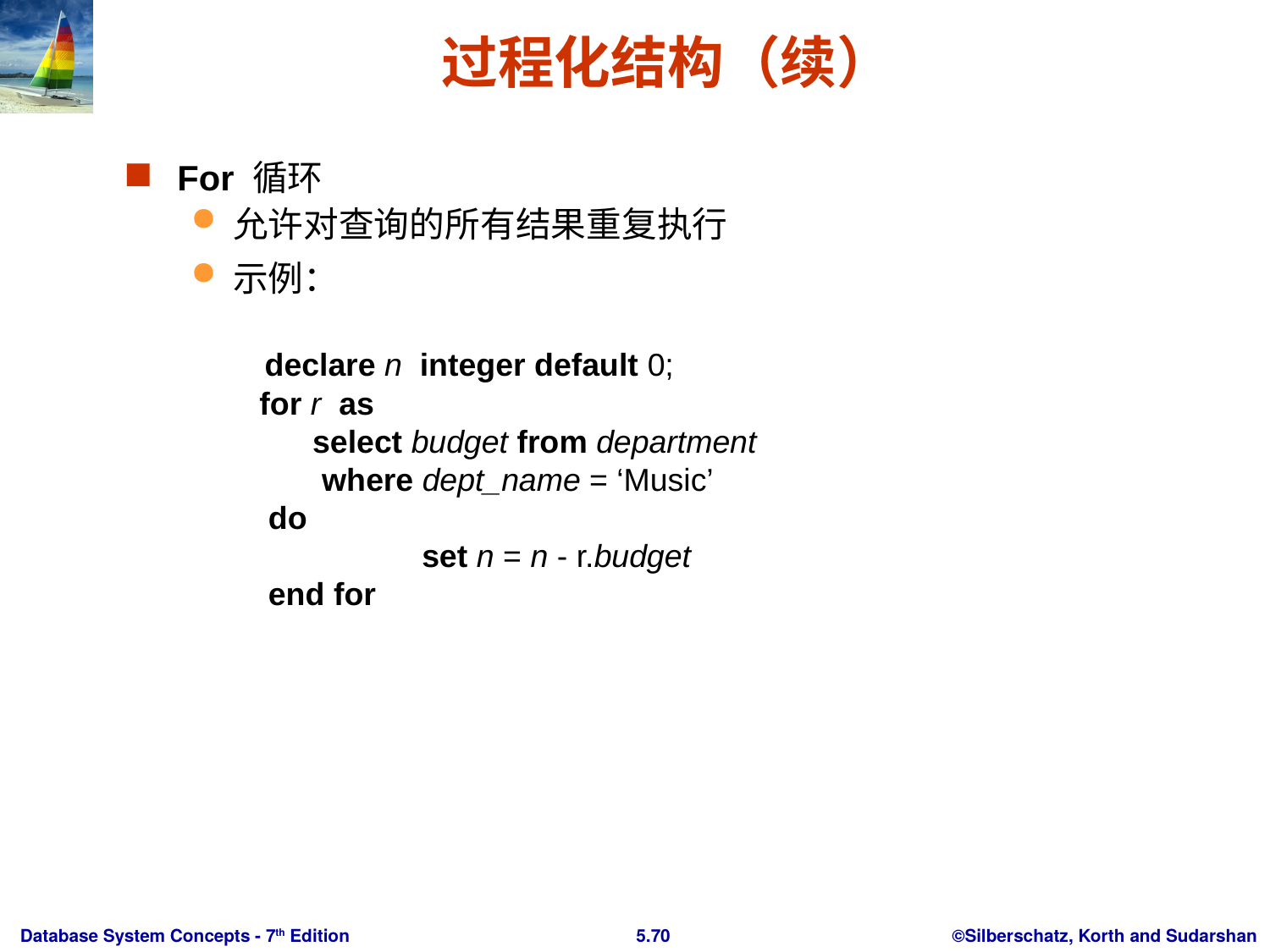

# 过程化结构（续）
For 循环
允许对查询的所有结果重复执行
示例：
   declare n  integer default 0;
   for r  as
         select budget from department
          where dept_name = ‘Music’
    do
	       set n = n - r.budget
    end for